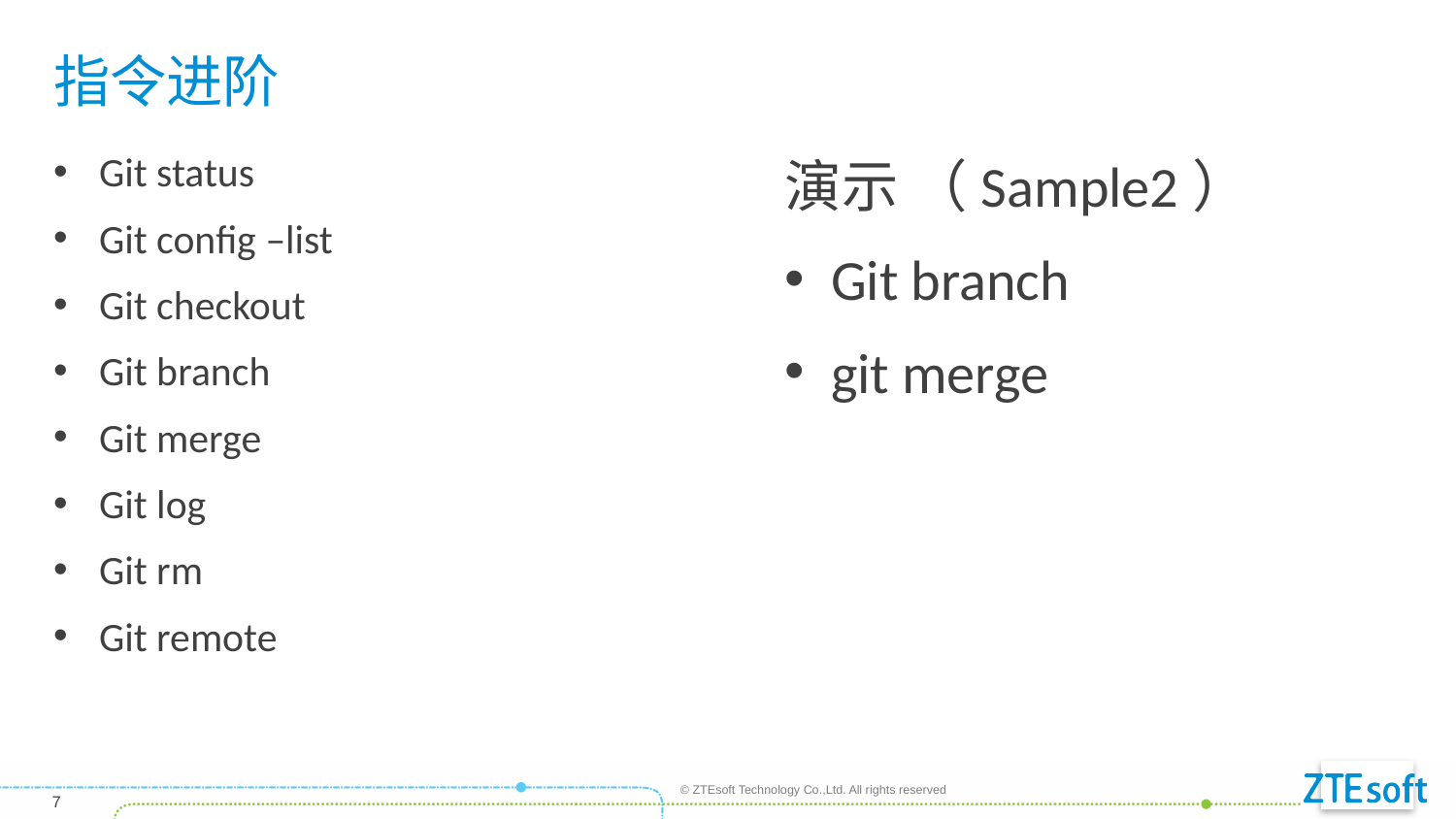

# 指令进阶
演示 （Sample2）
Git branch
git merge
Git status
Git config –list
Git checkout
Git branch
Git merge
Git log
Git rm
Git remote